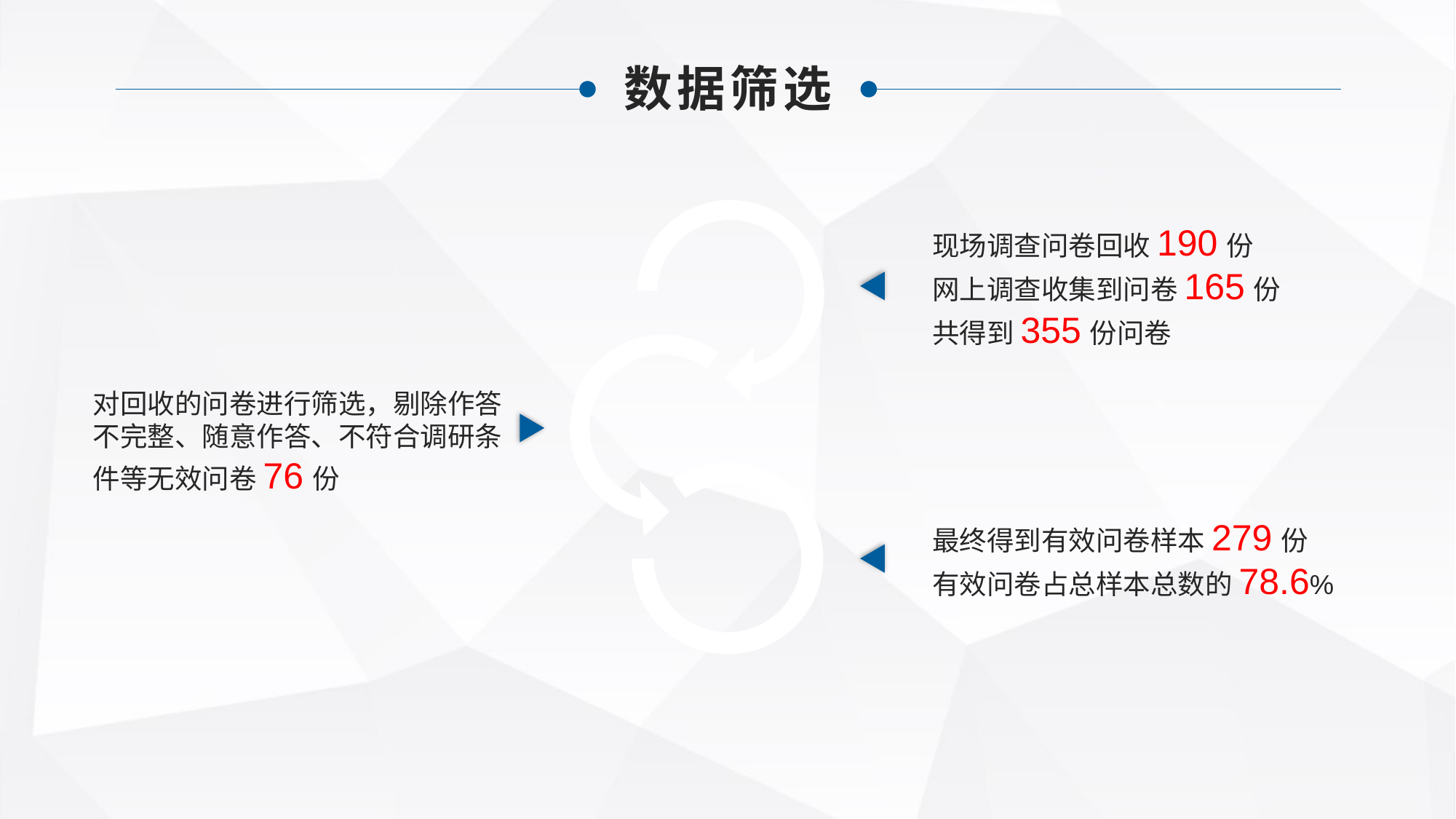

数据筛选

现场调查问卷回收190份
网上调查收集到问卷165份
共得到355份问卷

对回收的问卷进行筛选，剔除作答不完整、随意作答、不符合调研条件等无效问卷76份

最终得到有效问卷样本279份
有效问卷占总样本总数的78.6%